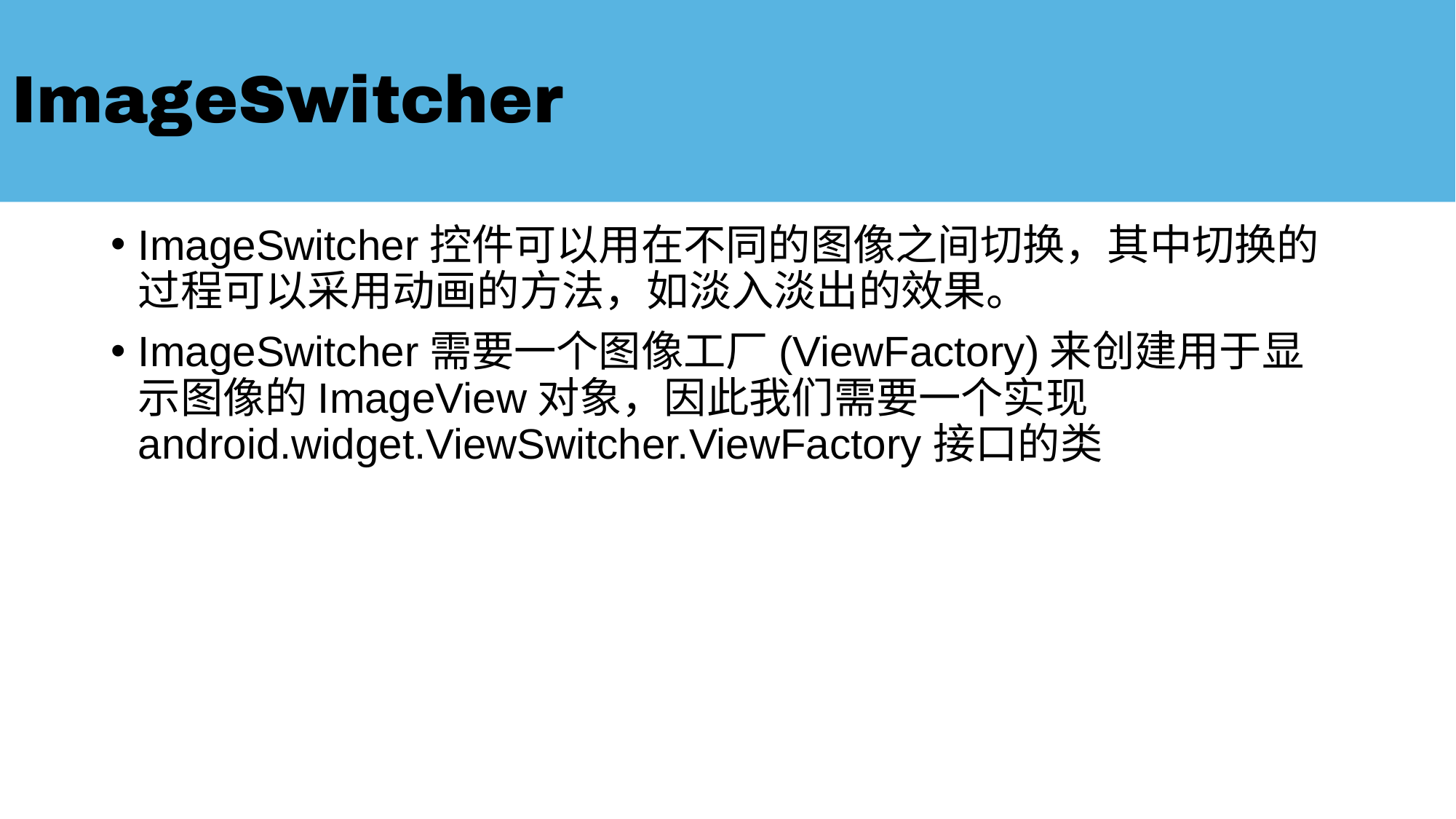

# ImageSwitcher
ImageSwitcher控件可以用在不同的图像之间切换，其中切换的过程可以采用动画的方法，如淡入淡出的效果。
ImageSwitcher需要一个图像工厂(ViewFactory)来创建用于显示图像的ImageView对象，因此我们需要一个实现android.widget.ViewSwitcher.ViewFactory接口的类